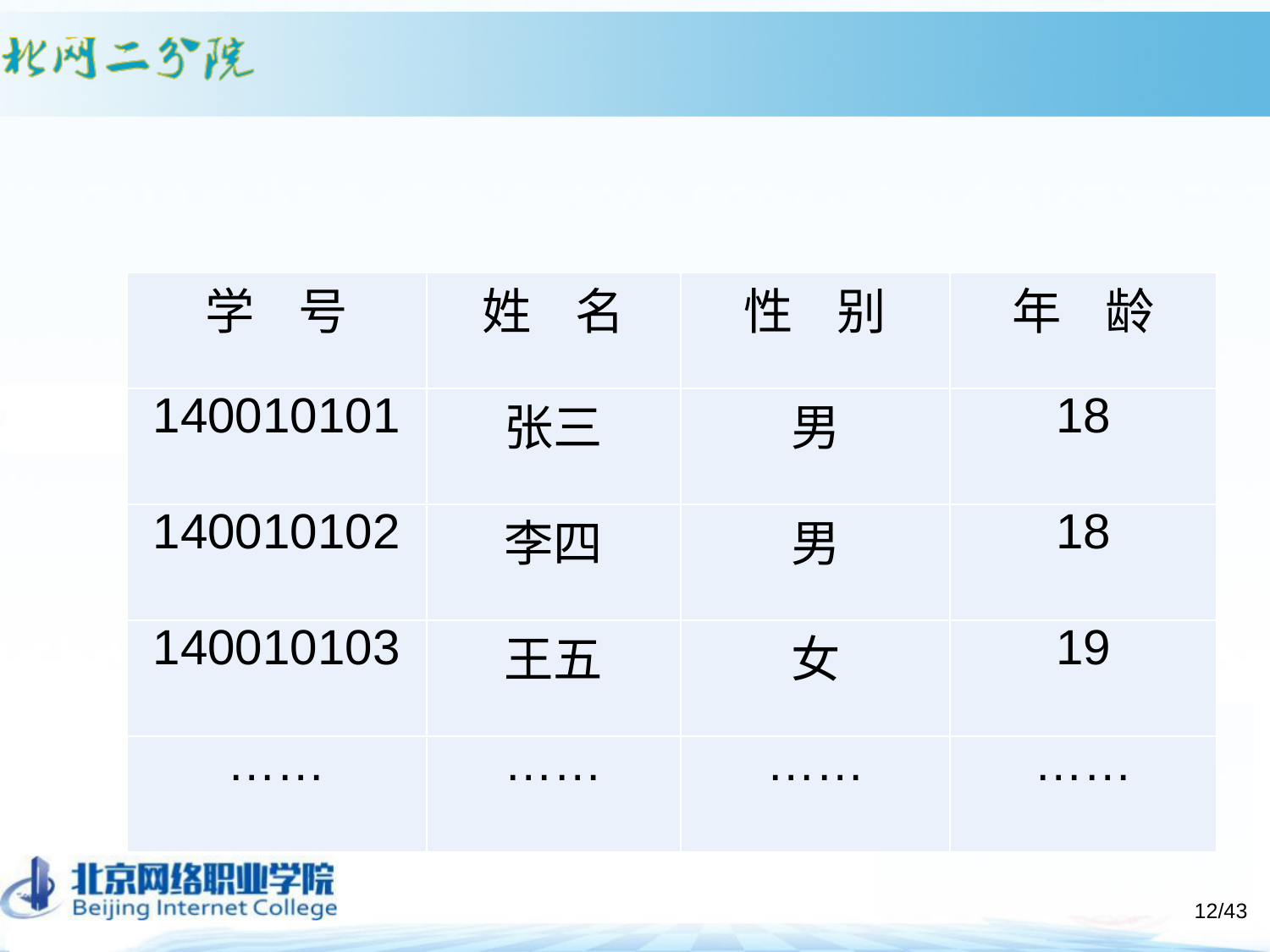

| 学 号 | 姓 名 | 性 别 | 年 龄 |
| --- | --- | --- | --- |
| 140010101 | 张三 | 男 | 18 |
| 140010102 | 李四 | 男 | 18 |
| 140010103 | 王五 | 女 | 19 |
| …… | …… | …… | …… |
12/43